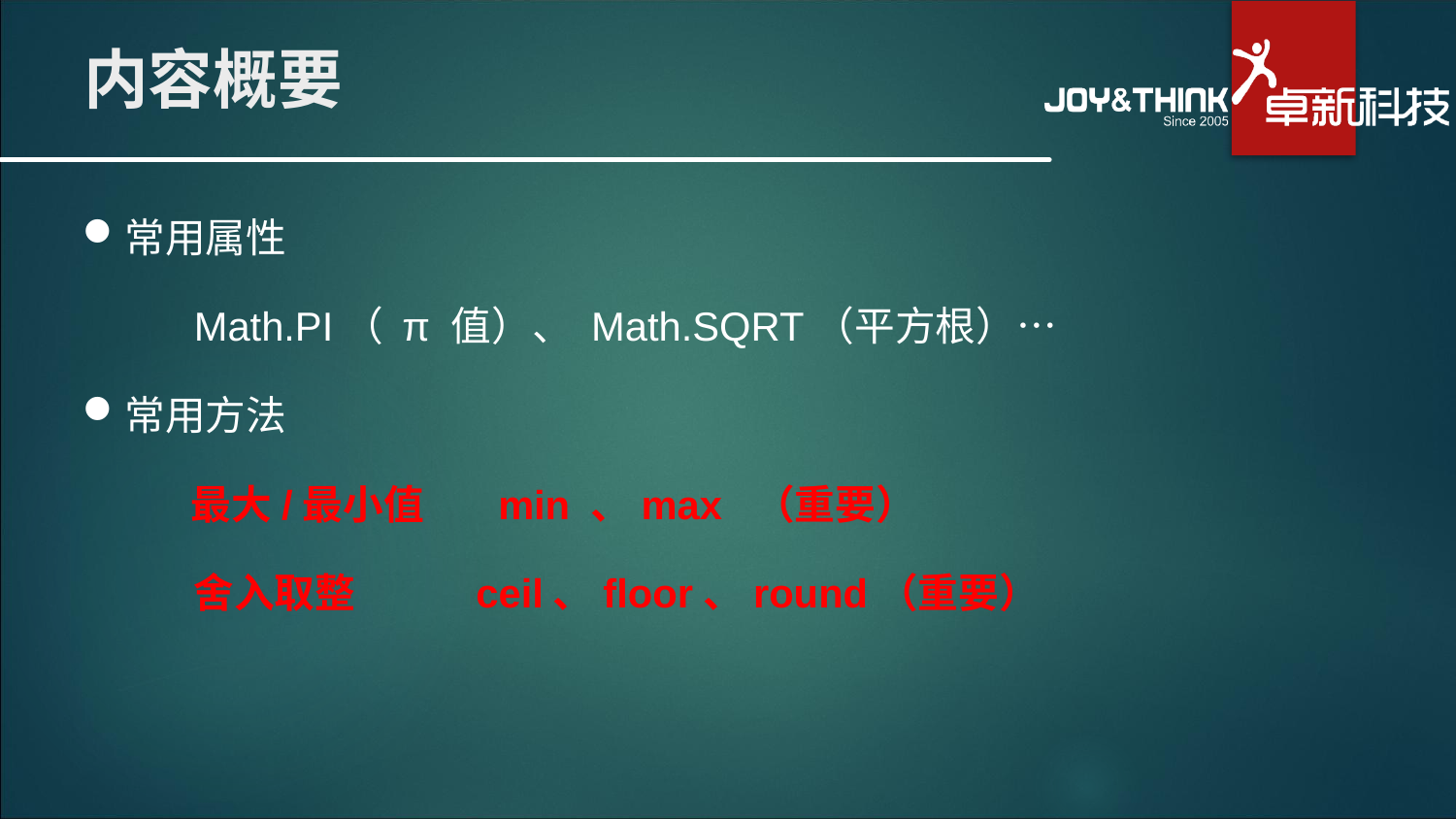

# 内容概要
常用属性
          Math.PI（ π 值）、 Math.SQRT（平方根）…
常用方法
           最大/最小值       min 、max  （重要）
           舍入取整            ceil、floor、round（重要）